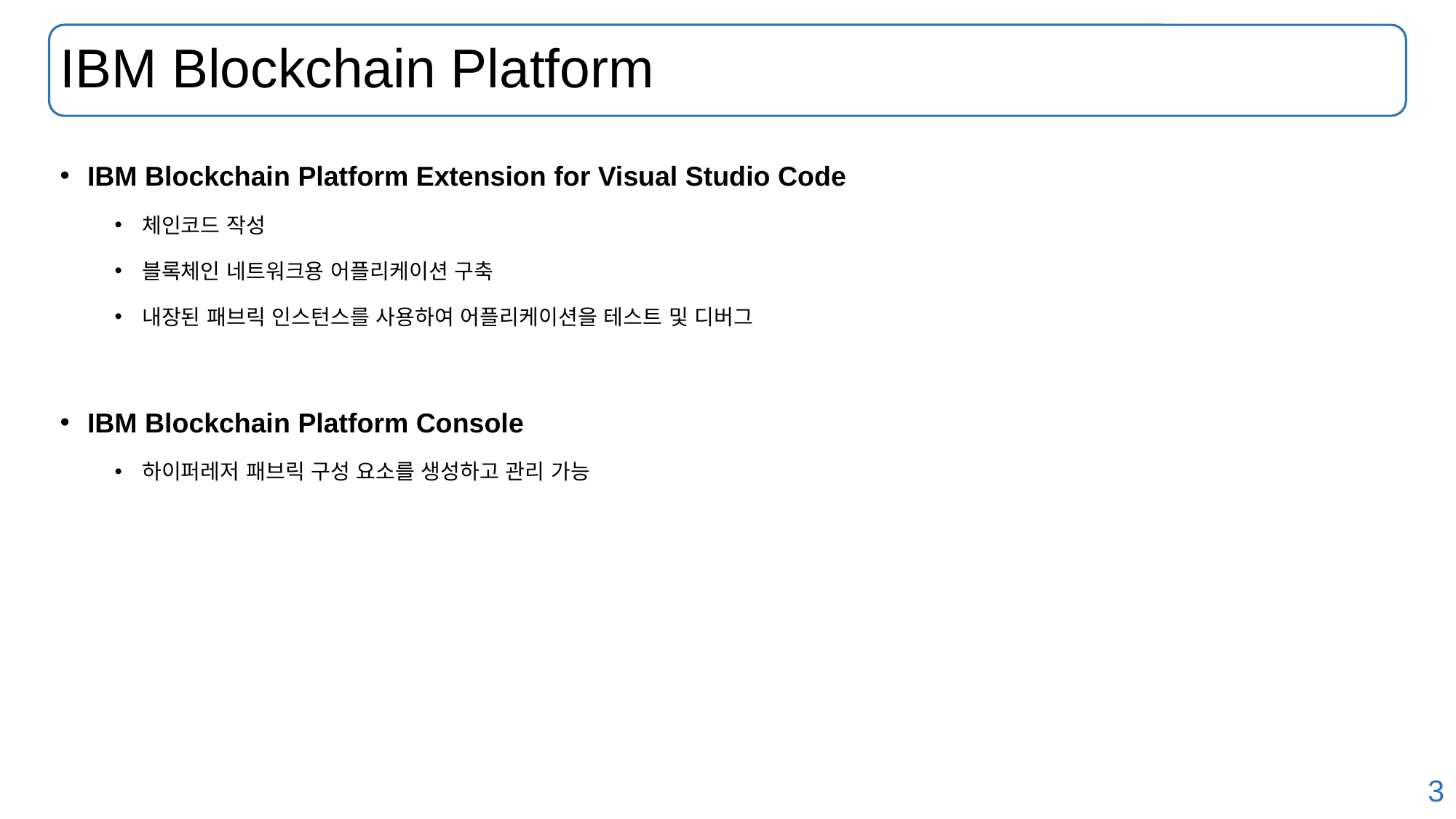

# IBM Blockchain Platform
IBM Blockchain Platform Extension for Visual Studio Code
체인코드 작성
블록체인 네트워크용 어플리케이션 구축
내장된 패브릭 인스턴스를 사용하여 어플리케이션을 테스트 및 디버그

IBM Blockchain Platform Console
하이퍼레저 패브릭 구성 요소를 생성하고 관리 가능